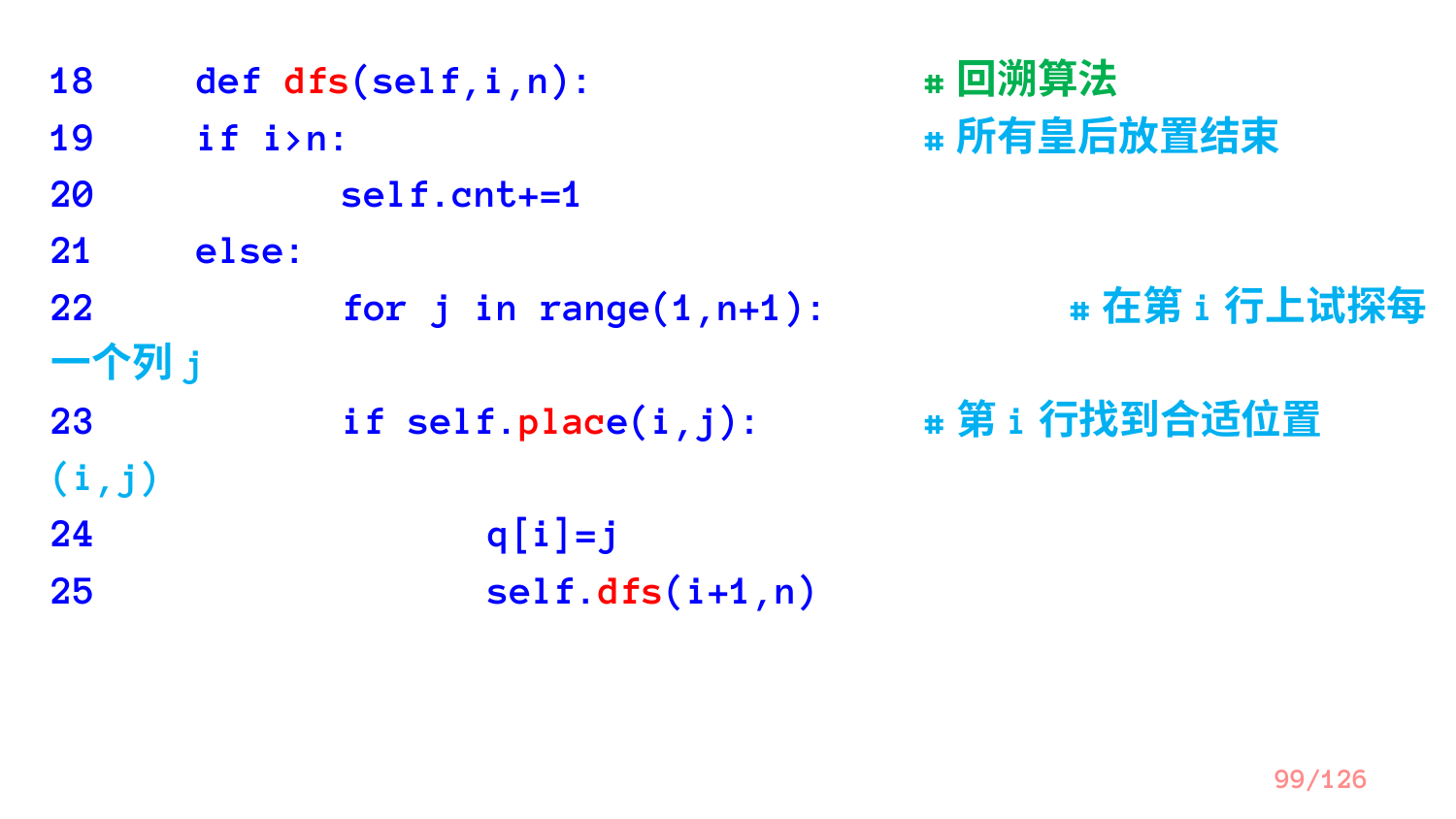

18   	def dfs(self,i,n):              	#回溯算法
19    	if i>n:                       	#所有皇后放置结束
20        	self.cnt+=1
21    	else:
22      	for j in range(1,n+1):      	#在第i行上试探每一个列j
23         	if self.place(i,j):     	#第i行找到合适位置(i,j)
24            	q[i]=j
25             	self.dfs(i+1,n)
99/126